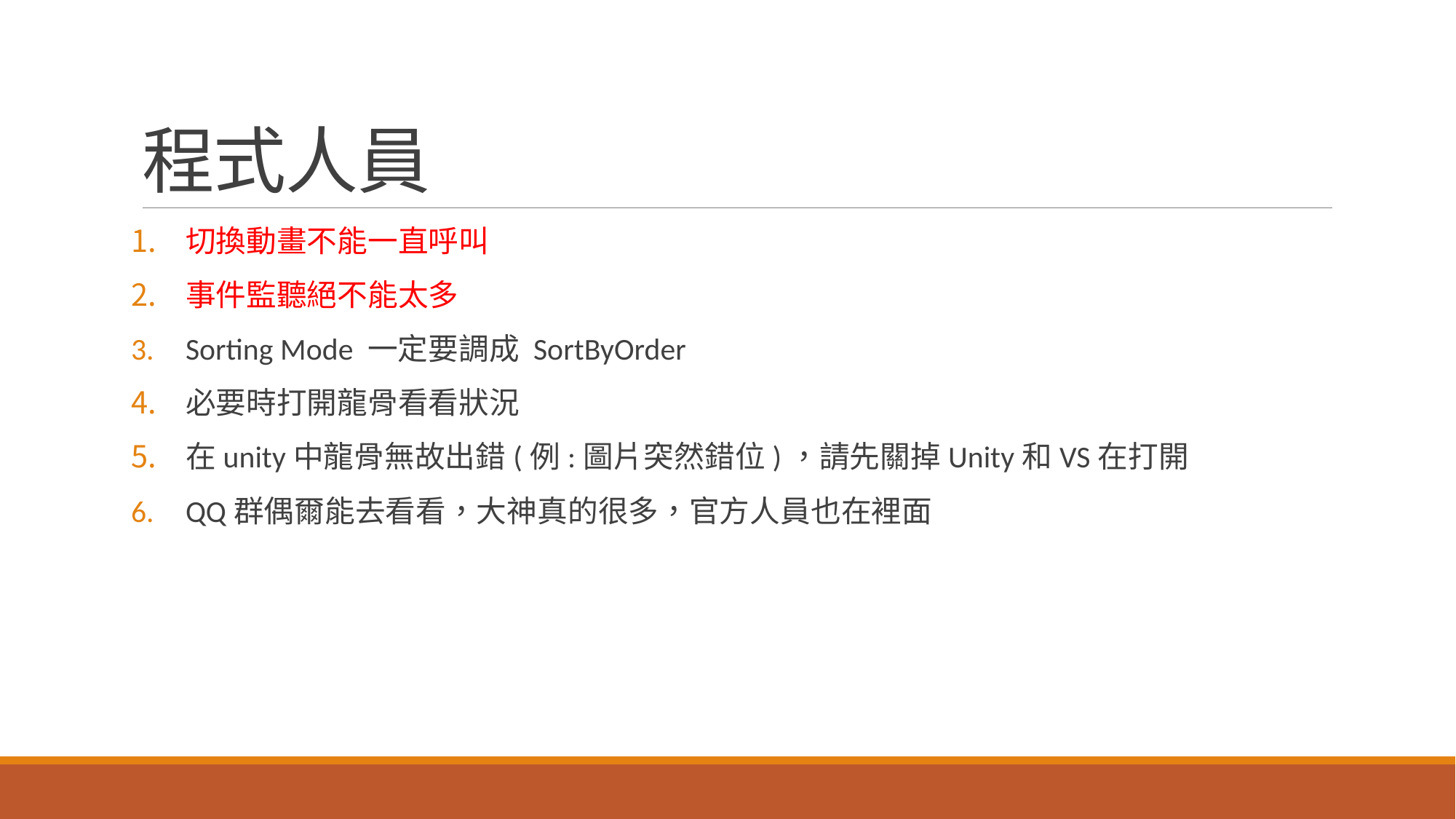

# 程式人員
切換動畫不能一直呼叫
事件監聽絕不能太多
Sorting Mode 一定要調成 SortByOrder
必要時打開龍骨看看狀況
在unity中龍骨無故出錯(例:圖片突然錯位)，請先關掉Unity和VS在打開
QQ群偶爾能去看看，大神真的很多，官方人員也在裡面